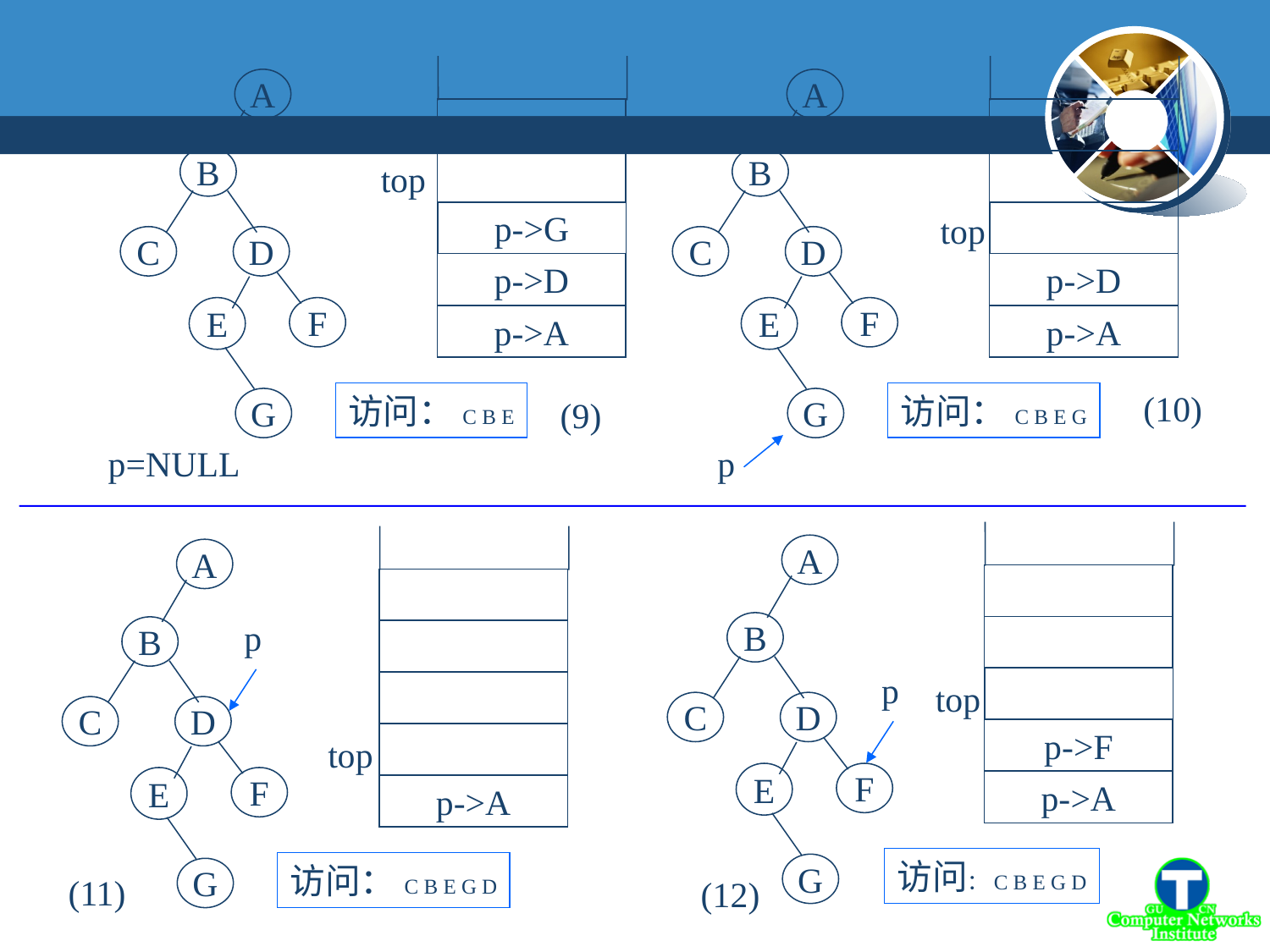

A

B

C
D

E
F

G

top
p->G
p->D
p->A
访问：C B E
p=NULL
(9)

A

B

C
D

E
F

G

top
p->D
p->A
访问：C B E G
p
(10)

A

B

C
D

E
F

G

p

top
p->F
p->A
访问：C B E G D
(12)

A

B

C
D

E
F

G

p

top
p->A
访问：C B E G D
(11)
69